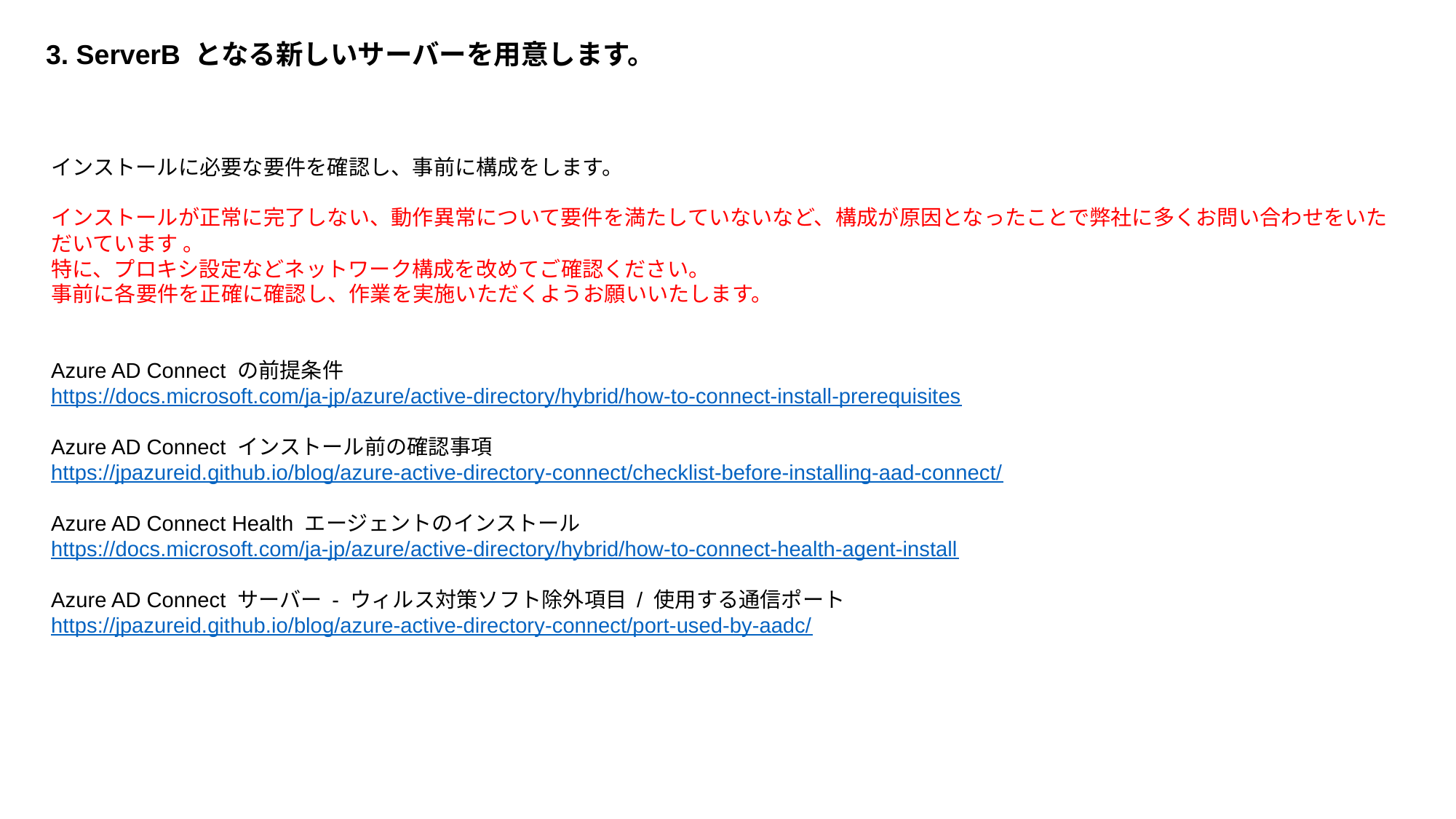

3. ServerB となる新しいサーバーを用意します。
インストールに必要な要件を確認し、事前に構成をします。

インストールが正常に完了しない、動作異常について要件を満たしていないなど、構成が原因となったことで弊社に多くお問い合わせをいただいています 。
特に、プロキシ設定などネットワーク構成を改めてご確認ください。
事前に各要件を正確に確認し、作業を実施いただくようお願いいたします。

Azure AD Connect の前提条件
https://docs.microsoft.com/ja-jp/azure/active-directory/hybrid/how-to-connect-install-prerequisites

Azure AD Connect インストール前の確認事項
https://jpazureid.github.io/blog/azure-active-directory-connect/checklist-before-installing-aad-connect/

Azure AD Connect Health エージェントのインストール
https://docs.microsoft.com/ja-jp/azure/active-directory/hybrid/how-to-connect-health-agent-install

Azure AD Connect サーバー - ウィルス対策ソフト除外項目 / 使用する通信ポート
https://jpazureid.github.io/blog/azure-active-directory-connect/port-used-by-aadc/